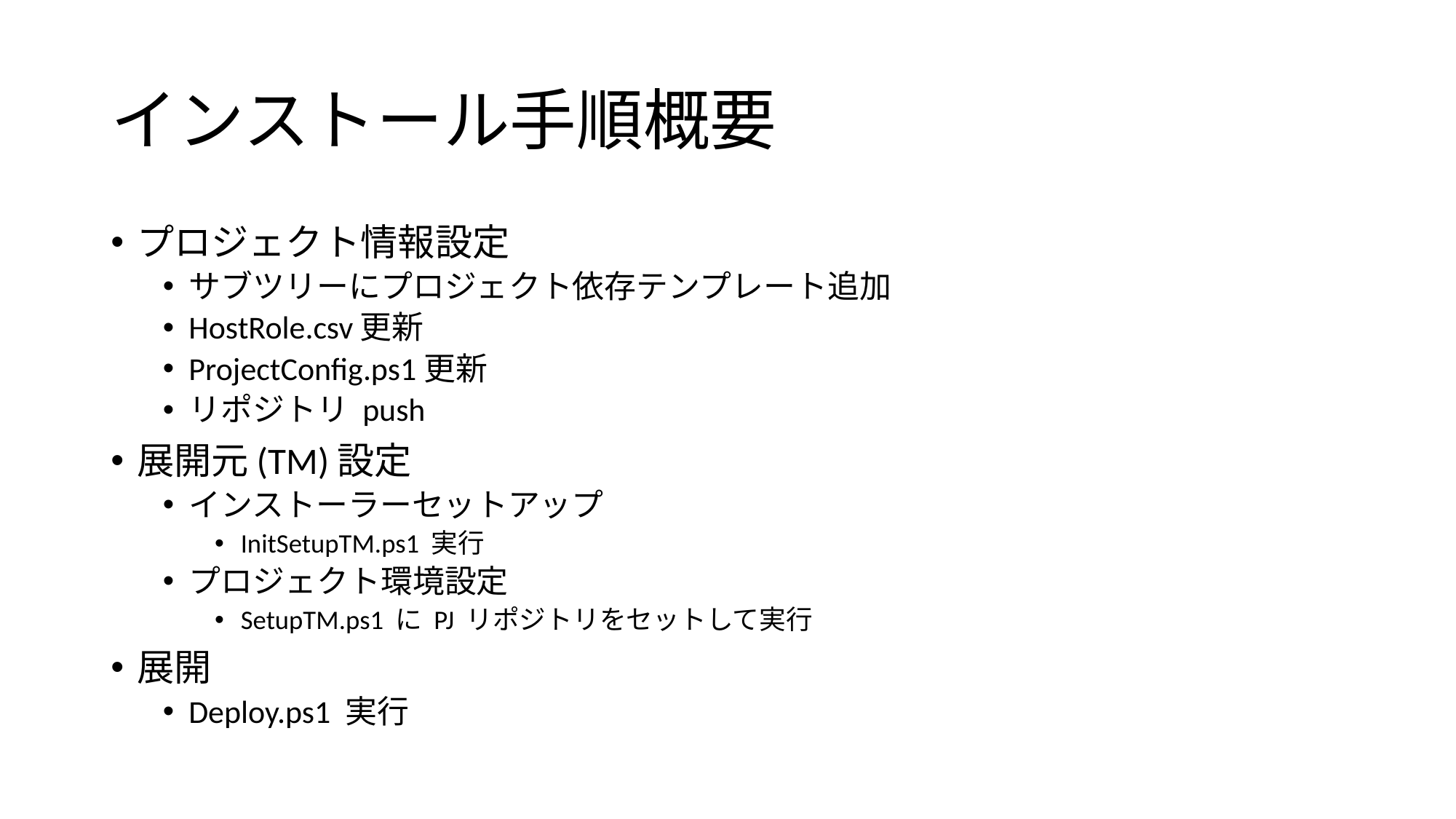

# インストール手順概要
プロジェクト情報設定
サブツリーにプロジェクト依存テンプレート追加
HostRole.csv更新
ProjectConfig.ps1更新
リポジトリ push
展開元(TM)設定
インストーラーセットアップ
InitSetupTM.ps1 実行
プロジェクト環境設定
SetupTM.ps1 に PJ リポジトリをセットして実行
展開
Deploy.ps1 実行